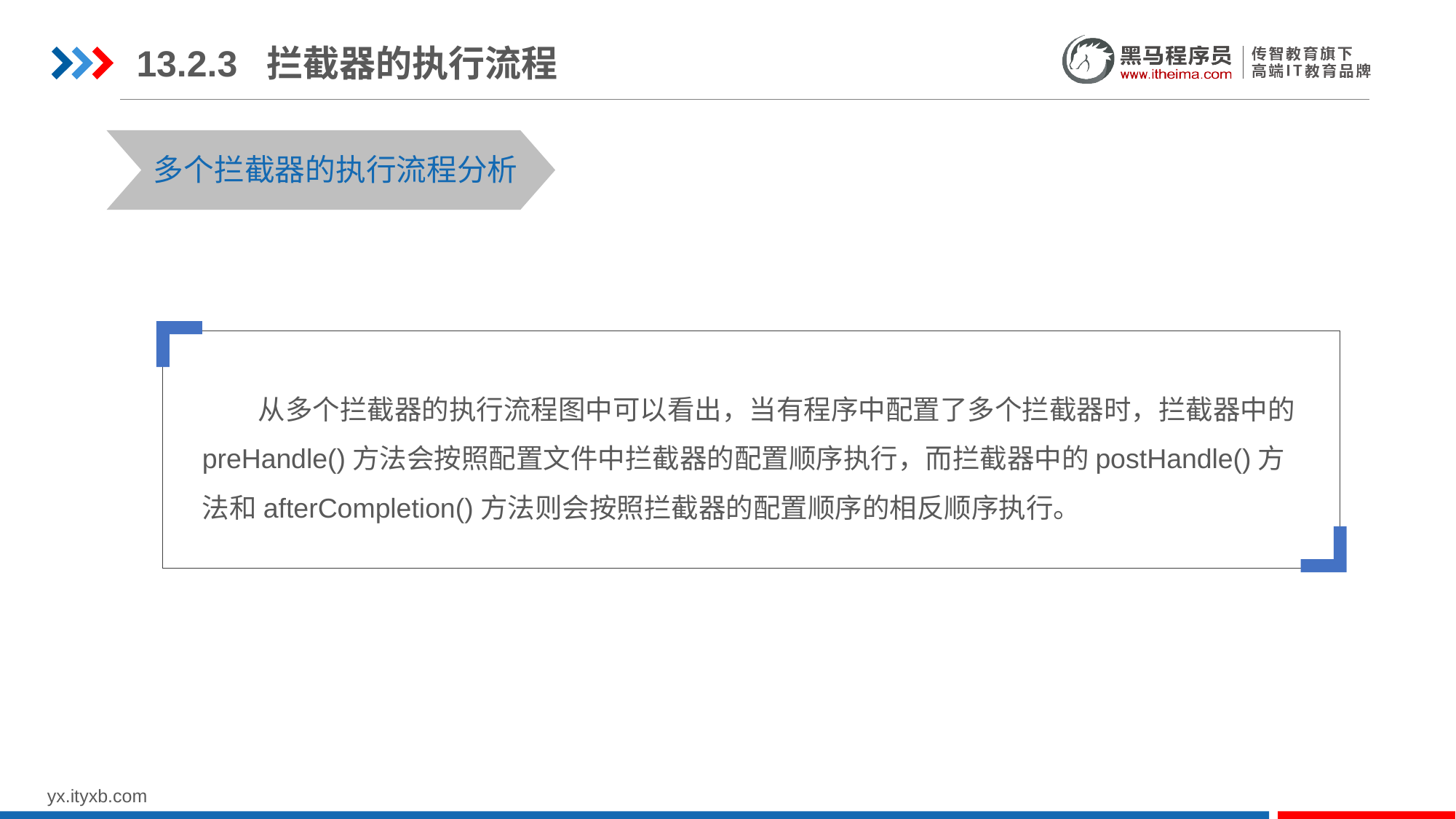

13.2.3  拦截器的执行流程

多个拦截器的执行流程分析

        从多个拦截器的执行流程图中可以看出，当有程序中配置了多个拦截器时，拦截器中的preHandle()方法会按照配置文件中拦截器的配置顺序执行，而拦截器中的postHandle()方法和afterCompletion()方法则会按照拦截器的配置顺序的相反顺序执行。